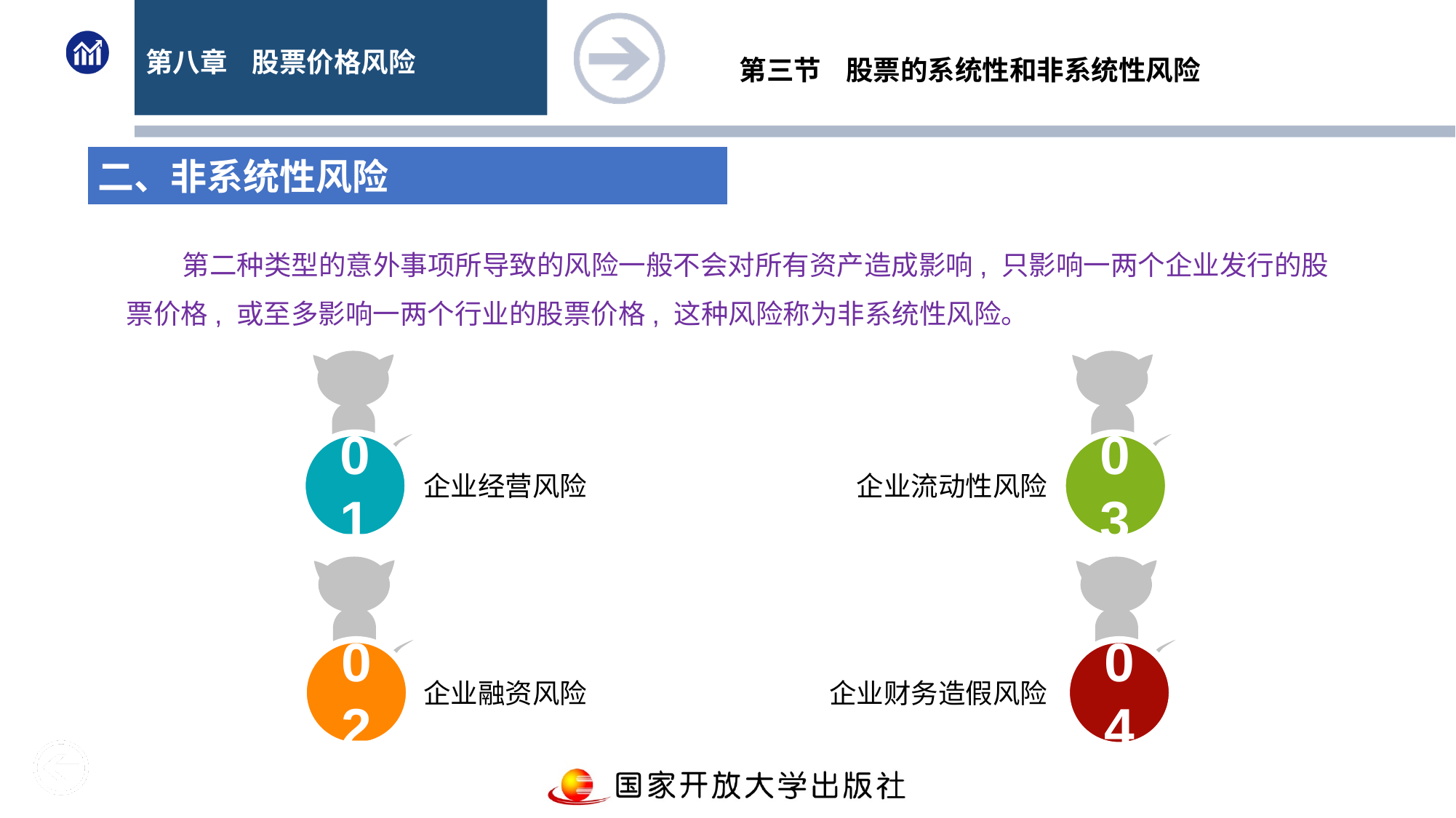

第三节    股票的系统性和非系统性风险
第八章    股票价格风险
二、非系统性风险
        第二种类型的意外事项所导致的风险一般不会对所有资产造成影响, 只影响一两个企业发行的股票价格, 或至多影响一两个行业的股票价格, 这种风险称为非系统性风险。

企业经营风险
企业流动性风险
01
03

企业融资风险
企业财务造假风险
02
04